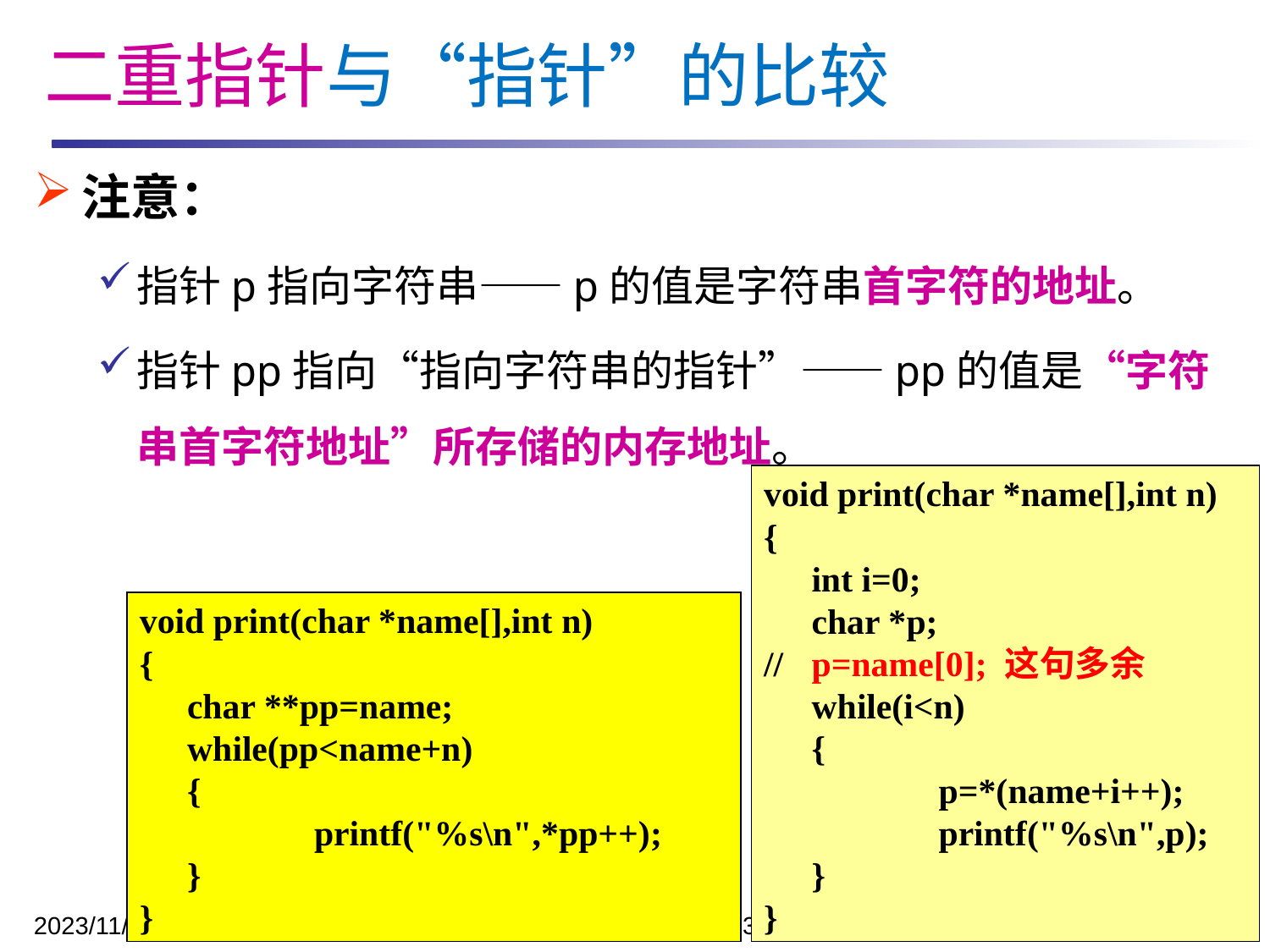

二重指针与“指针”的比较
注意：
指针p指向字符串——p的值是字符串首字符的地址。
指针pp指向“指向字符串的指针”——pp的值是“字符串首字符地址”所存储的内存地址。
void print(char *name[],int n)
{
	int i=0;
	char *p;
//  	p=name[0]; 这句多余
   	while(i<n)
	{
		p=*(name+i++);
      	printf("%s\n",p);
   	}
}
void print(char *name[],int n)
{
	char **pp=name;
   	while(pp<name+n)
	{
      	printf("%s\n",*pp++);
   	}
}
2023/11/27
王化雨 whuayu000@163.com 13306442222
29/32